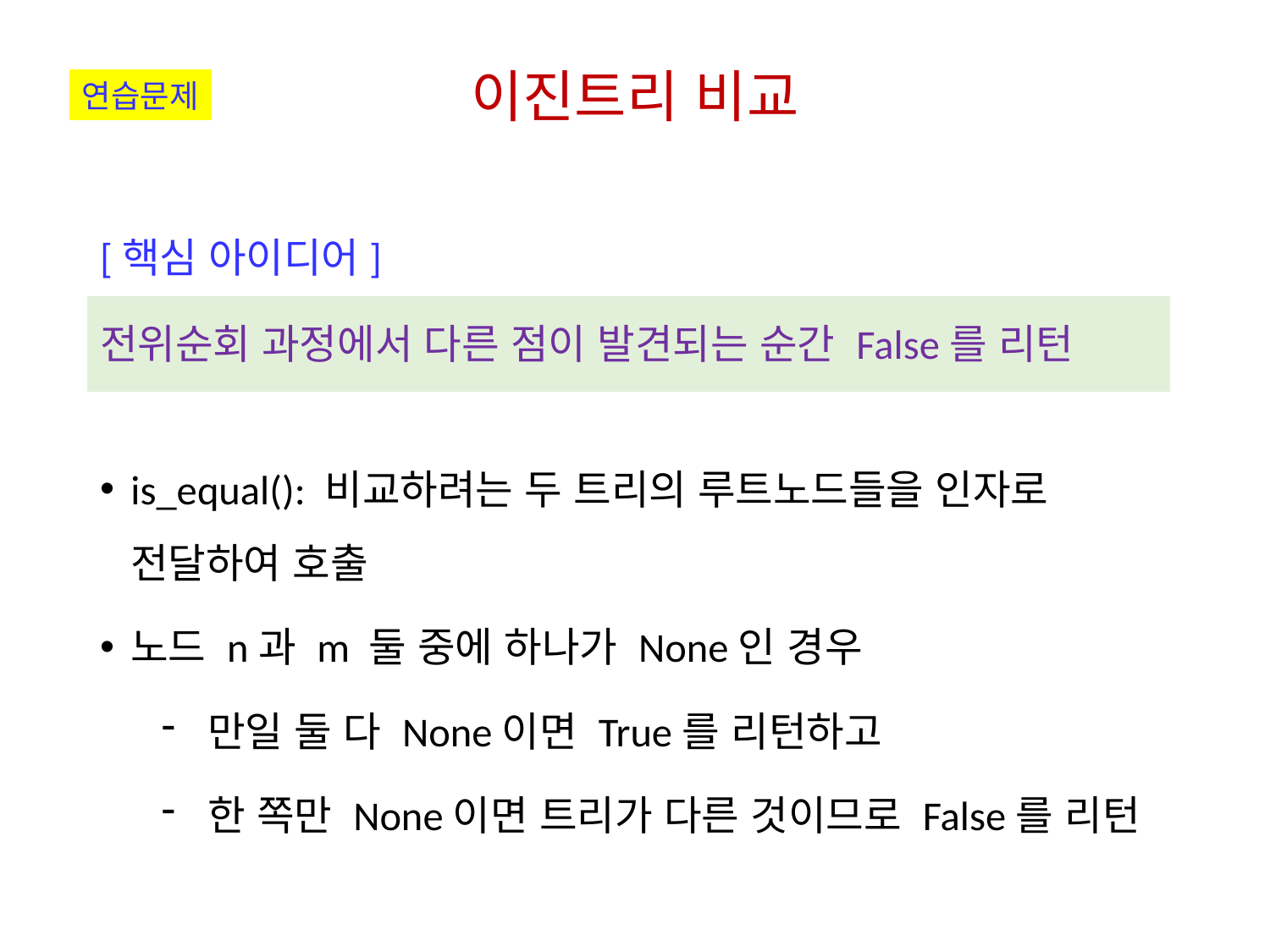

# 이진트리 비교
연습문제
[핵심 아이디어]
전위순회 과정에서 다른 점이 발견되는 순간 False를 리턴
is_equal(): 비교하려는 두 트리의 루트노드들을 인자로 전달하여 호출
노드 n과 m 둘 중에 하나가 None인 경우
만일 둘 다 None이면 True를 리턴하고
한 쪽만 None이면 트리가 다른 것이므로 False를 리턴